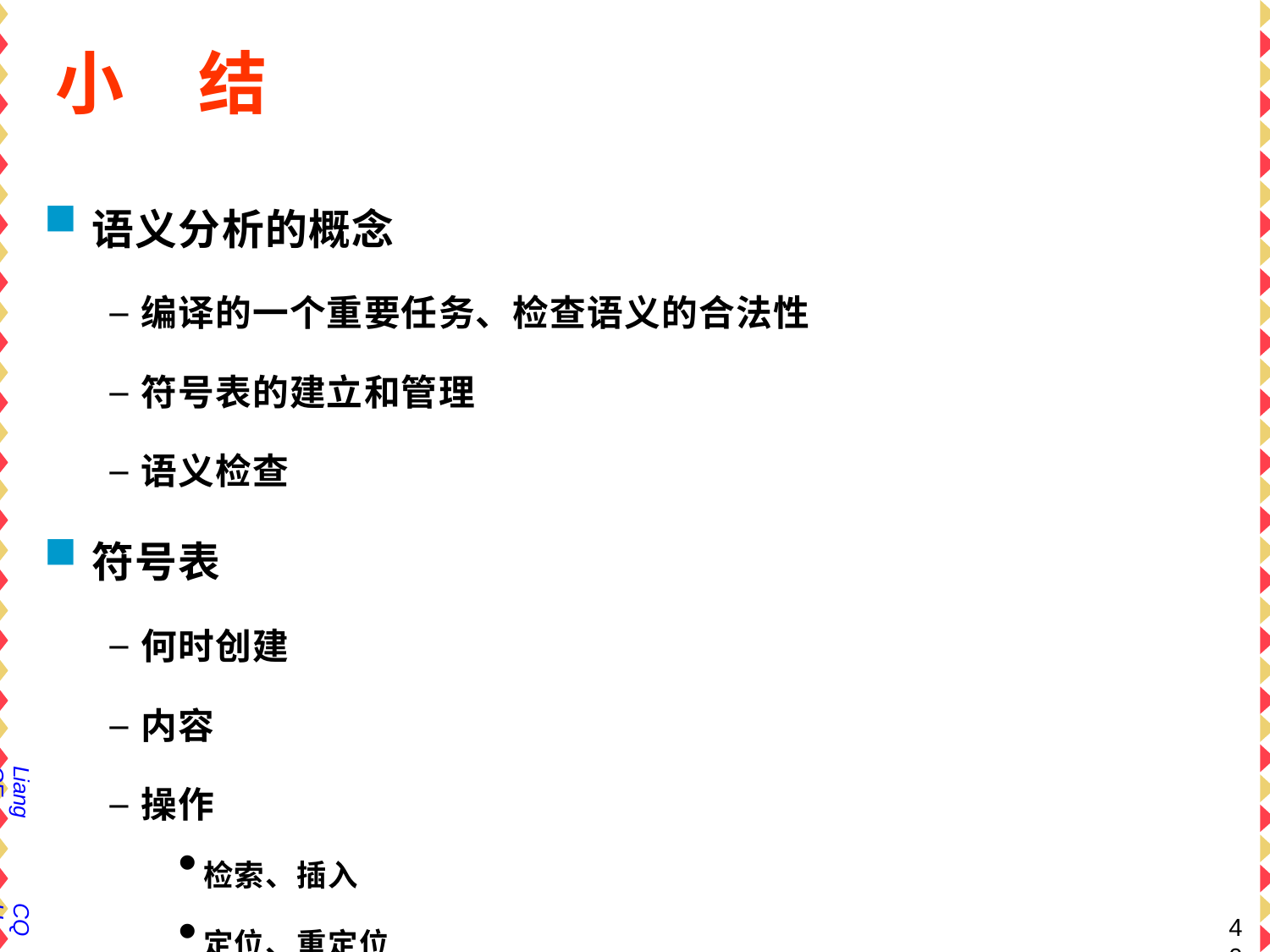

# 小	结
语义分析的概念
–编译的一个重要任务、检查语义的合法性
–符号表的建立和管理
–语义检查
符号表
–何时创建
–内容
–操作
检索、插入
定位、重定位
–组织形式
非块结构语言
块结构语言
Liang GE
CQU
40